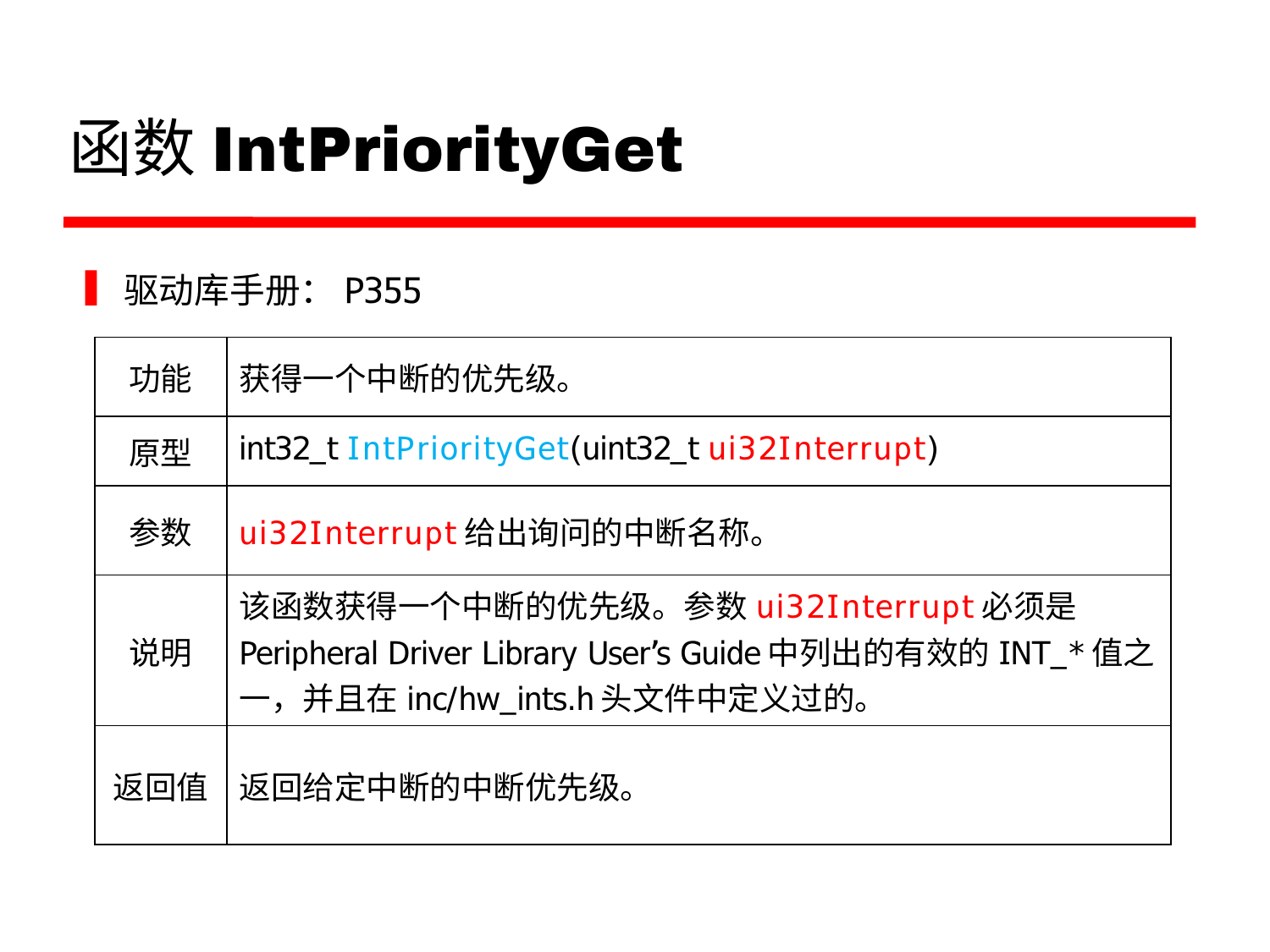

# 函数IntPriorityGet
驱动库手册：P355
| 功能 | 获得一个中断的优先级。 |
| --- | --- |
| 原型 | int32\_t IntPriorityGet(uint32\_t ui32Interrupt) |
| 参数 | ui32Interrupt给出询问的中断名称。 |
| 说明 | 该函数获得一个中断的优先级。参数ui32Interrupt必须是Peripheral Driver Library User’s Guide中列出的有效的INT\_\*值之一，并且在inc/hw\_ints.h头文件中定义过的。 |
| 返回值 | 返回给定中断的中断优先级。 |